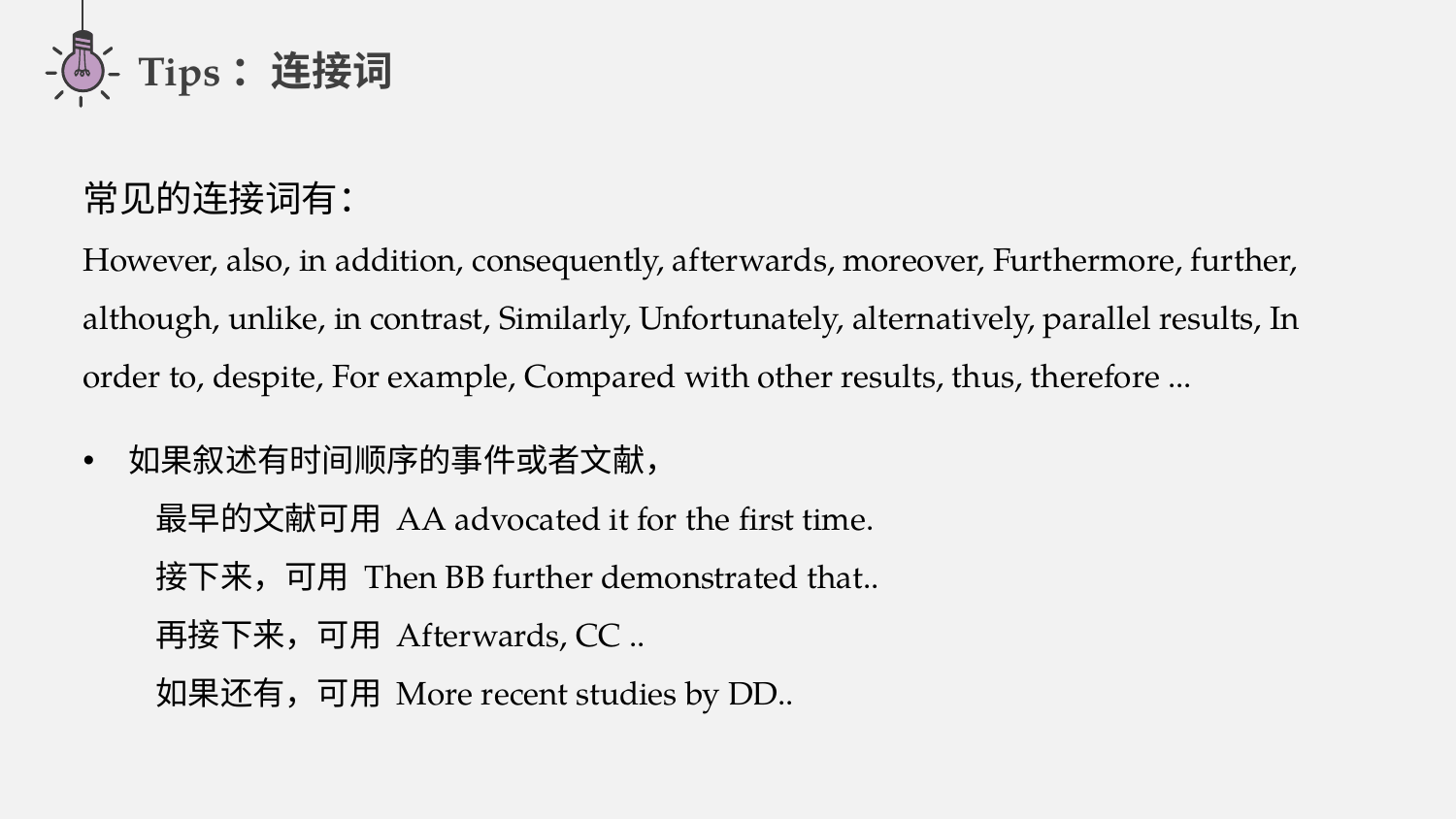

Tips：连接词
常见的连接词有：
However, also, in addition, consequently, afterwards, moreover, Furthermore, further, although, unlike, in contrast, Similarly, Unfortunately, alternatively, parallel results, In order to, despite, For example, Compared with other results, thus, therefore ...
如果叙述有时间顺序的事件或者文献，
最早的文献可用 AA advocated it for the first time.
接下来，可用 Then BB further demonstrated that..
再接下来，可用 Afterwards, CC ..
如果还有，可用 More recent studies by DD..